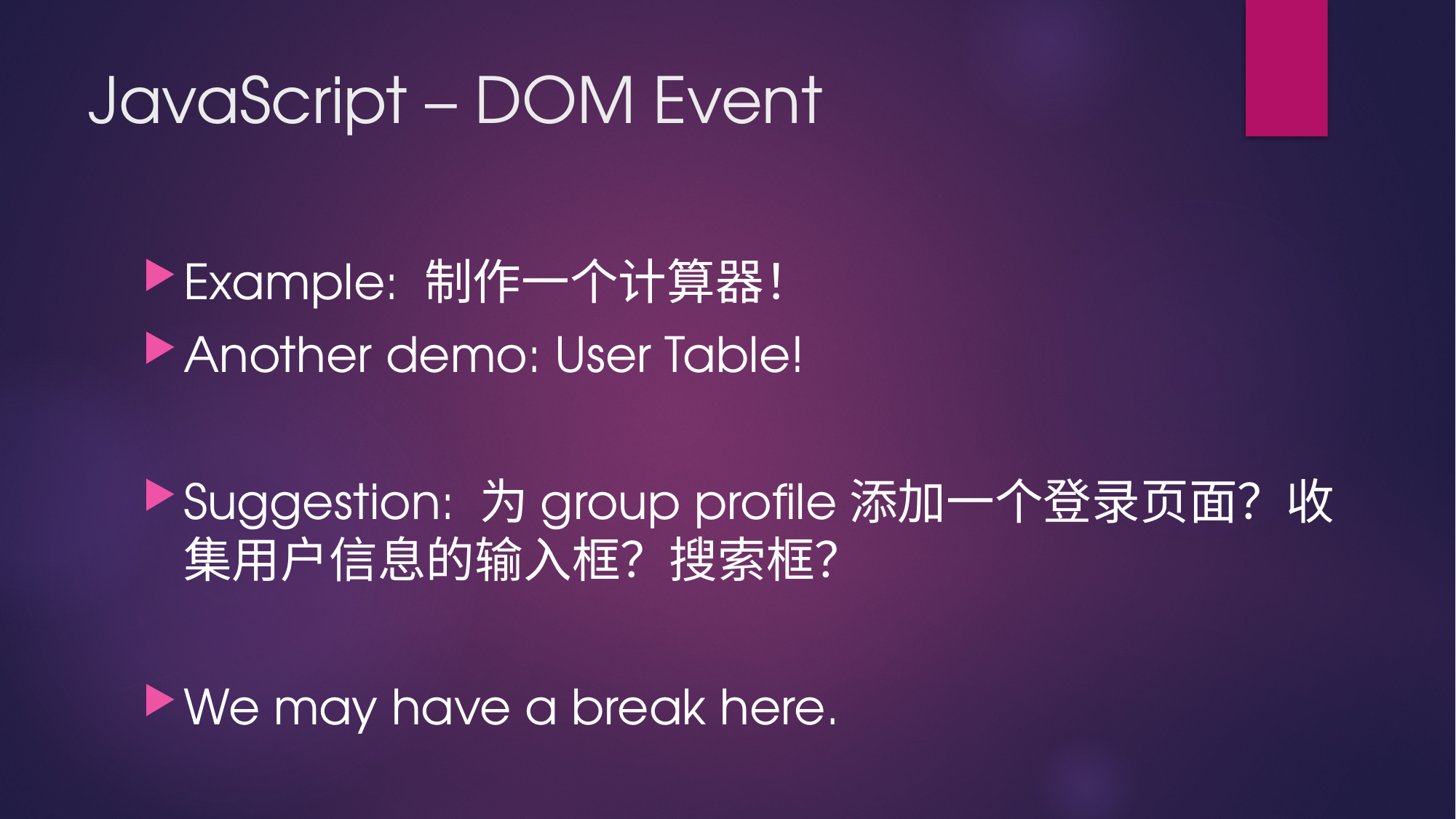

# JavaScript – DOM Event
Example: 制作一个计算器！
Another demo: User Table!

Suggestion: 为group profile添加一个登录页面？收集用户信息的输入框？搜索框？

We may have a break here.